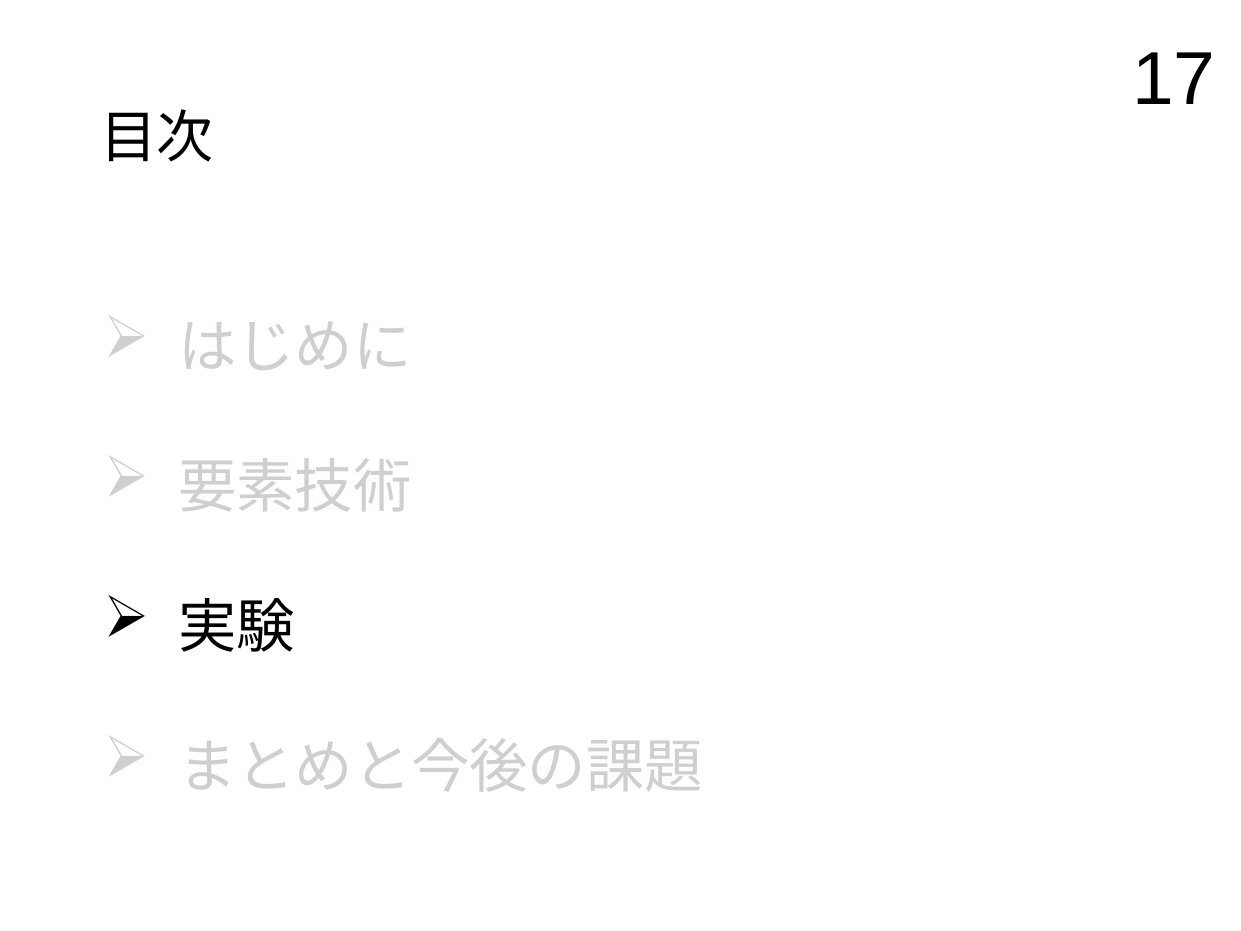

# 目次
17
はじめに
要素技術
実験
まとめと今後の課題